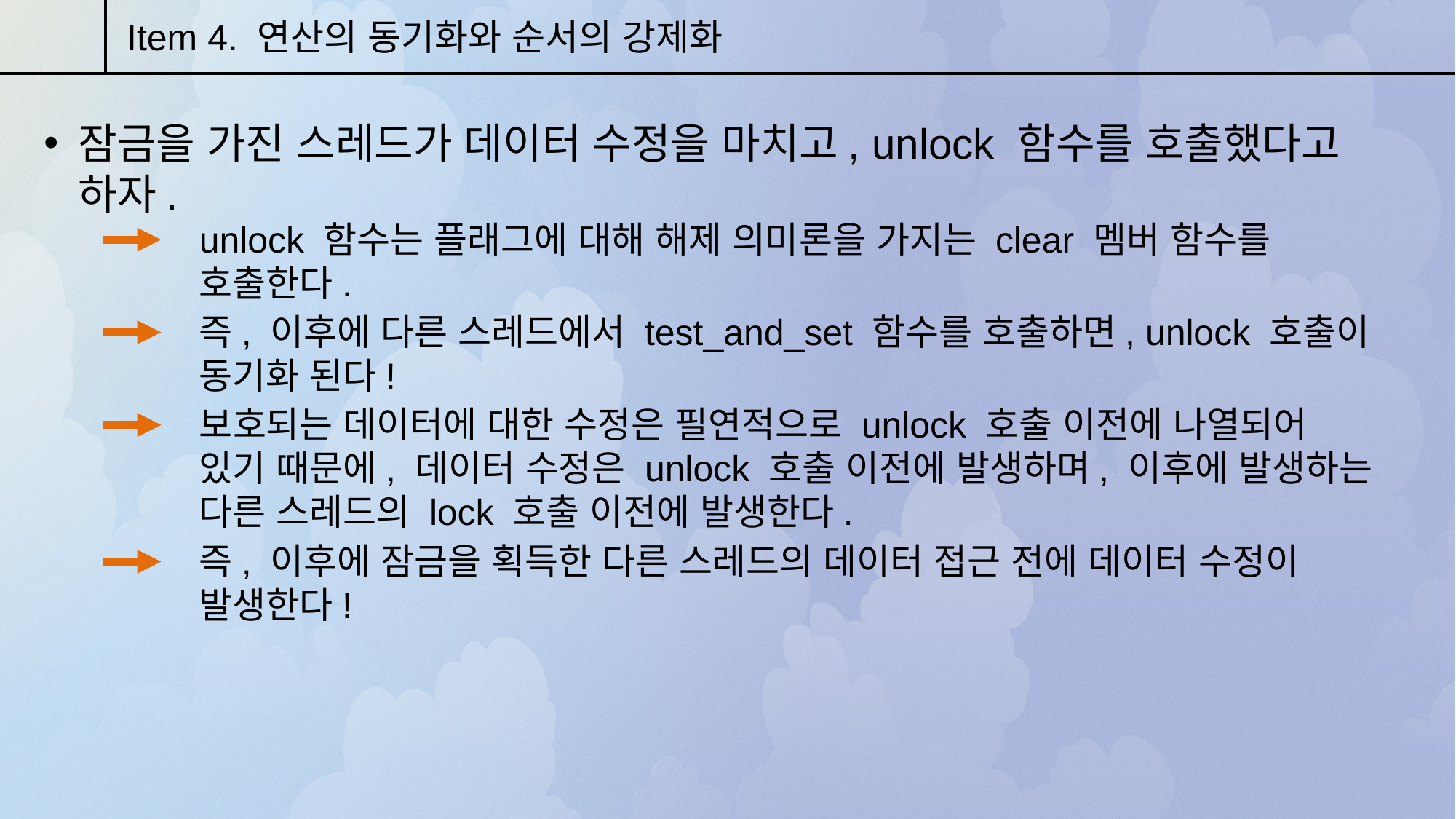

Item 4. 연산의 동기화와 순서의 강제화
잠금을 가진 스레드가 데이터 수정을 마치고, unlock 함수를 호출했다고 하자.
unlock 함수는 플래그에 대해 해제 의미론을 가지는 clear 멤버 함수를 호출한다.
즉, 이후에 다른 스레드에서 test_and_set 함수를 호출하면, unlock 호출이 동기화 된다!
보호되는 데이터에 대한 수정은 필연적으로 unlock 호출 이전에 나열되어 있기 때문에, 데이터 수정은 unlock 호출 이전에 발생하며, 이후에 발생하는 다른 스레드의 lock 호출 이전에 발생한다.
즉, 이후에 잠금을 획득한 다른 스레드의 데이터 접근 전에 데이터 수정이 발생한다!